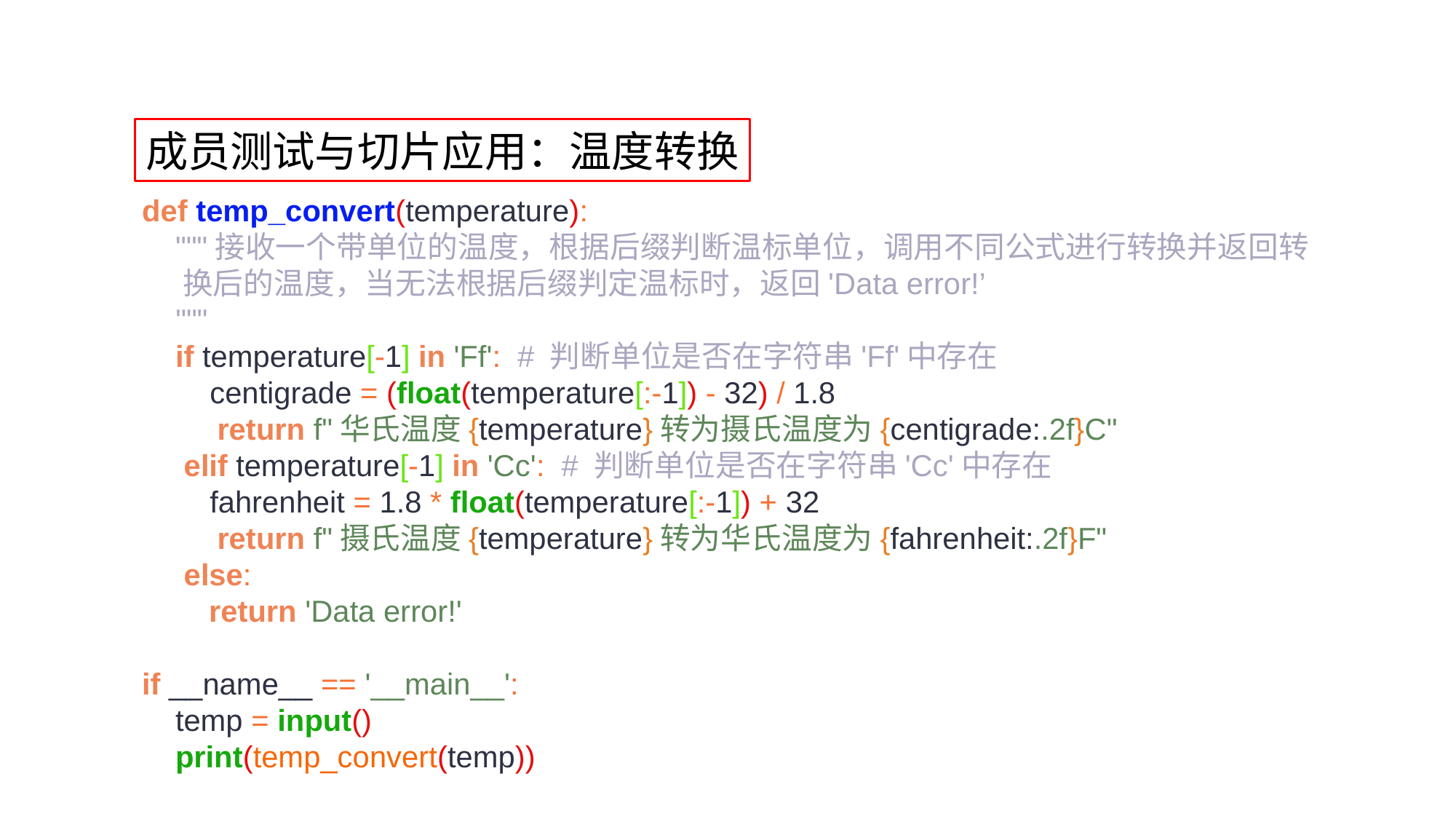

成员测试与切片应用：温度转换
def temp_convert(temperature):
    """接收一个带单位的温度，根据后缀判断温标单位，调用不同公式进行转换并返回转
     换后的温度，当无法根据后缀判定温标时，返回'Data error!’
    """
    if temperature[-1] in 'Ff':  # 判断单位是否在字符串'Ff'中存在
         centigrade = (float(temperature[:-1]) - 32) / 1.8
         return f"华氏温度{temperature}转为摄氏温度为{centigrade:.2f}C"
     elif temperature[-1] in 'Cc':  # 判断单位是否在字符串'Cc'中存在
         fahrenheit = 1.8 * float(temperature[:-1]) + 32
         return f"摄氏温度{temperature}转为华氏温度为{fahrenheit:.2f}F"
     else:
        return 'Data error!'
if __name__ == '__main__':
    temp = input()
    print(temp_convert(temp))